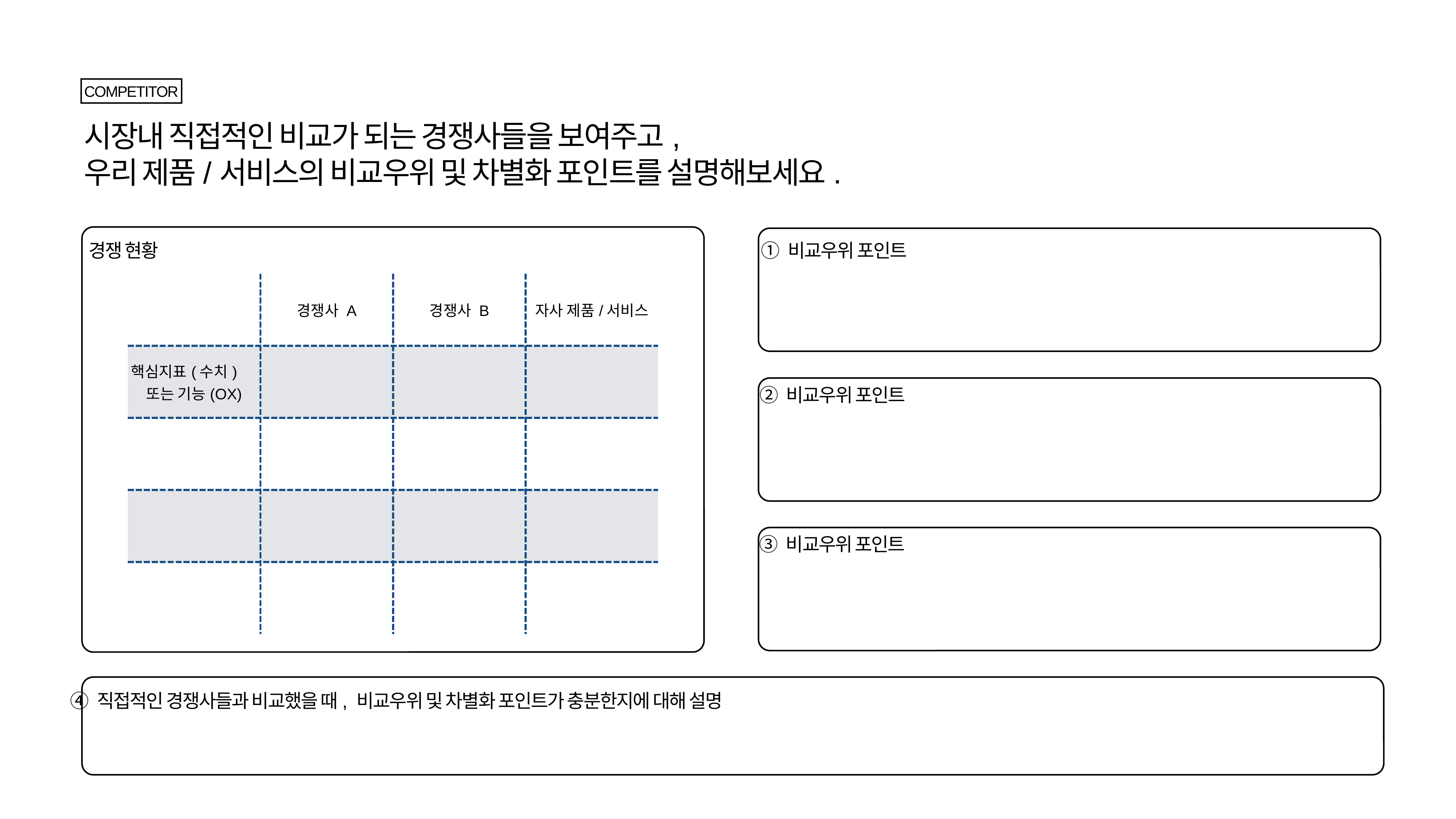

COMPETITOR
시장내 직접적인 비교가 되는 경쟁사들을 보여주고,
우리 제품/서비스의 비교우위 및 차별화 포인트를 설명해보세요.

경쟁 현황
① 비교우위 포인트
|  | 경쟁사 A | 경쟁사 B | 자사 제품/서비스 |
| --- | --- | --- | --- |
| 핵심지표(수치) 또는 기능(OX) |  |  |  |
|  |  |  |  |
|  |  |  |  |
|  |  |  |  |

② 비교우위 포인트

③ 비교우위 포인트

④ 직접적인 경쟁사들과 비교했을 때, 비교우위 및 차별화 포인트가 충분한지에 대해 설명